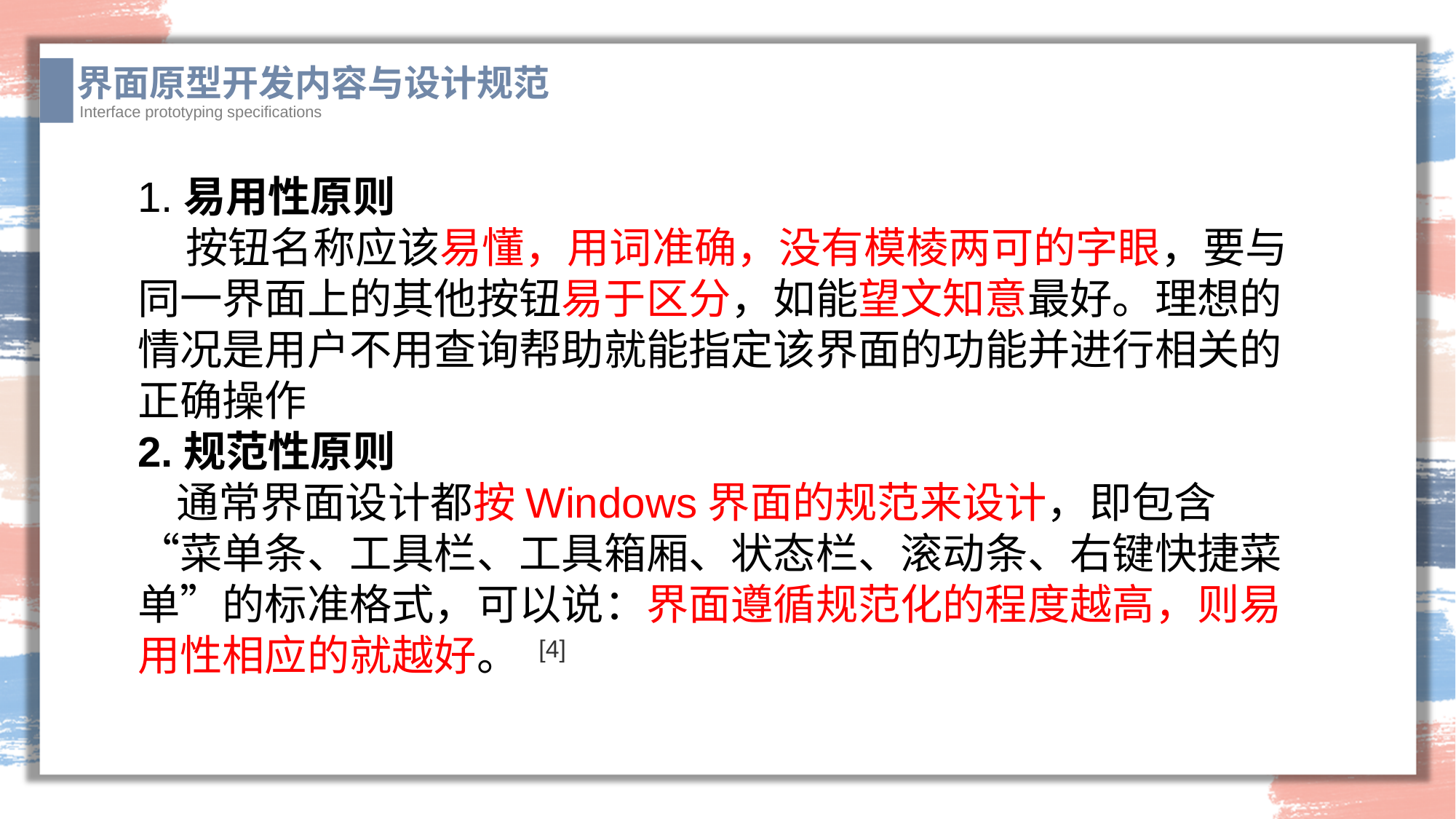

界面原型开发内容与设计规范
Interface prototyping specifications

1.易用性原则
    按钮名称应该易懂，用词准确，没有模棱两可的字眼，要与同一界面上的其他按钮易于区分，如能望文知意最好。理想的情况是用户不用查询帮助就能指定该界面的功能并进行相关的正确操作
2.规范性原则
   通常界面设计都按Windows界面的规范来设计，即包含“菜单条、工具栏、工具箱厢、状态栏、滚动条、右键快捷菜单”的标准格式，可以说：界面遵循规范化的程度越高，则易用性相应的就越好。 [4]